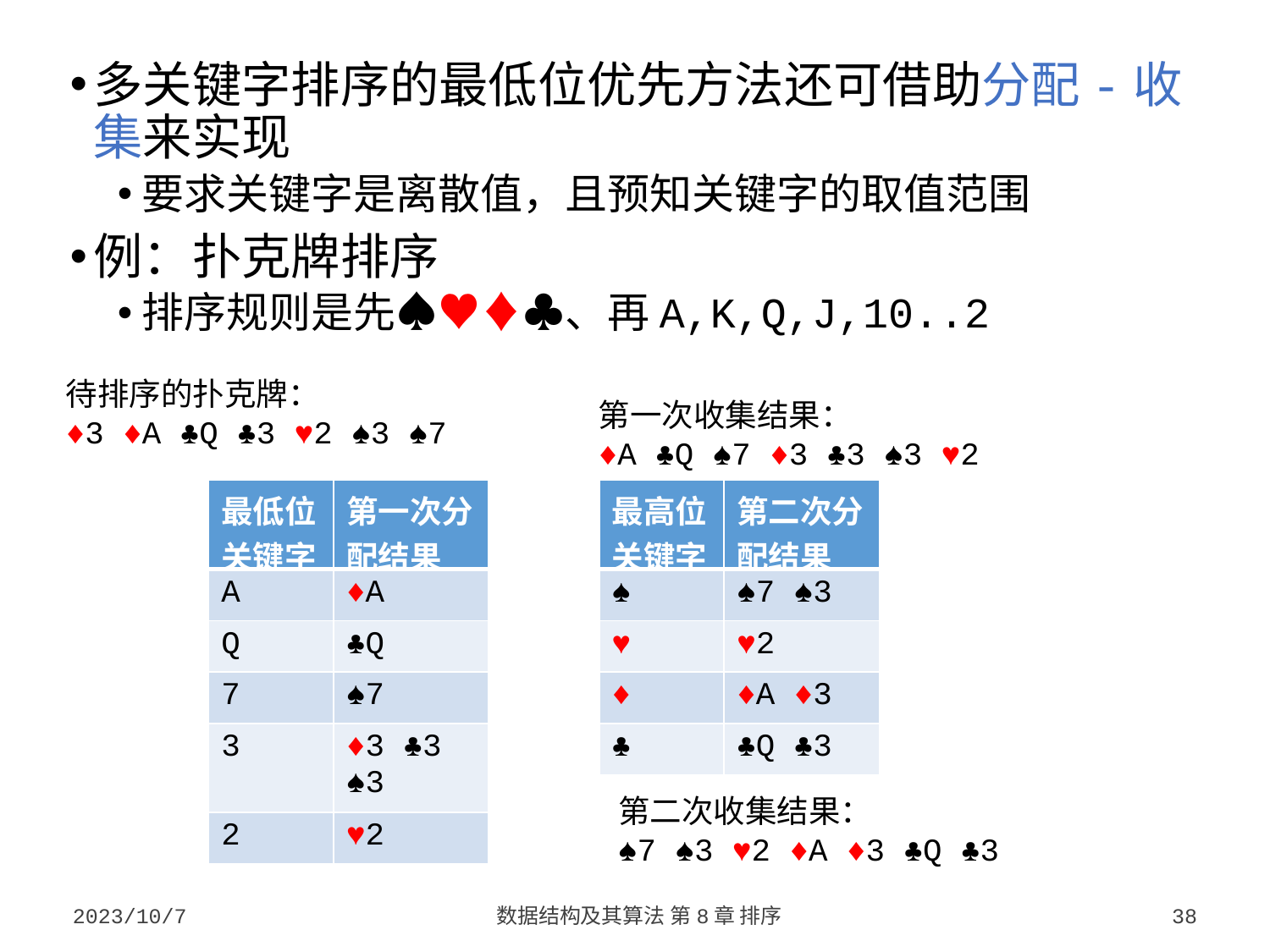

多关键字排序的最低位优先方法还可借助分配-收集来实现
要求关键字是离散值，且预知关键字的取值范围
例：扑克牌排序
排序规则是先♠♥♦♣、再A,K,Q,J,10..2
待排序的扑克牌：
♦3 ♦A ♣Q ♣3 ♥2 ♠3 ♠7
第一次收集结果：
♦A ♣Q ♠7 ♦3 ♣3 ♠3 ♥2
| 最低位关键字 | 第一次分配结果 |
| --- | --- |
| A | ♦A |
| Q | ♣Q |
| 7 | ♠7 |
| 3 | ♦3 ♣3 ♠3 |
| 2 | ♥2 |
| 最高位关键字 | 第二次分配结果 |
| --- | --- |
| ♠ | ♠7 ♠3 |
| ♥ | ♥2 |
| ♦ | ♦A ♦3 |
| ♣ | ♣Q ♣3 |
第二次收集结果：
♠7 ♠3 ♥2 ♦A ♦3 ♣Q ♣3
2023/10/7
数据结构及其算法 第8章 排序
38